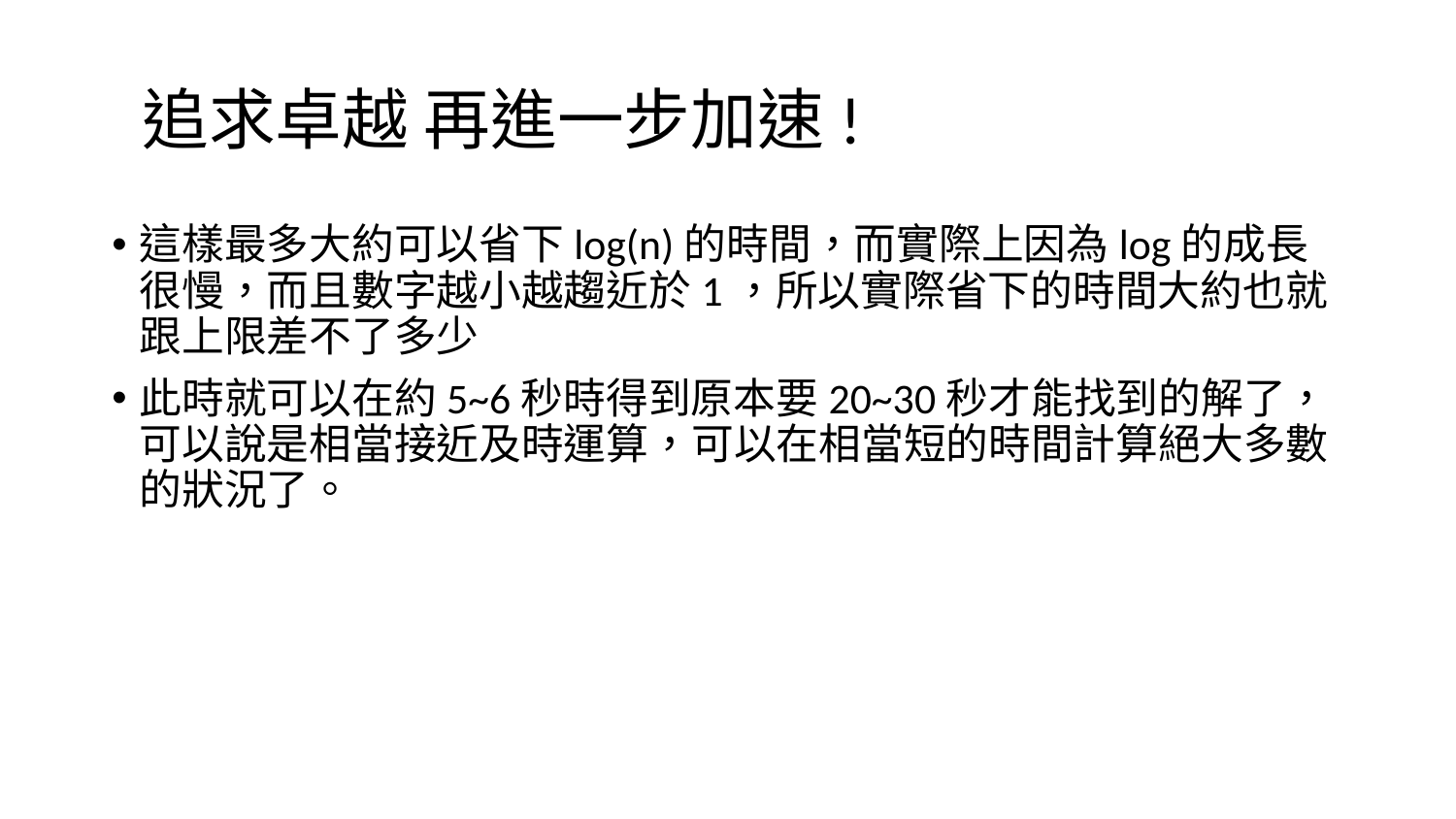

# 追求卓越 再進一步加速!
這樣最多大約可以省下log(n)的時間，而實際上因為log的成長很慢，而且數字越小越趨近於1，所以實際省下的時間大約也就跟上限差不了多少
此時就可以在約5~6秒時得到原本要20~30秒才能找到的解了，可以說是相當接近及時運算，可以在相當短的時間計算絕大多數的狀況了。